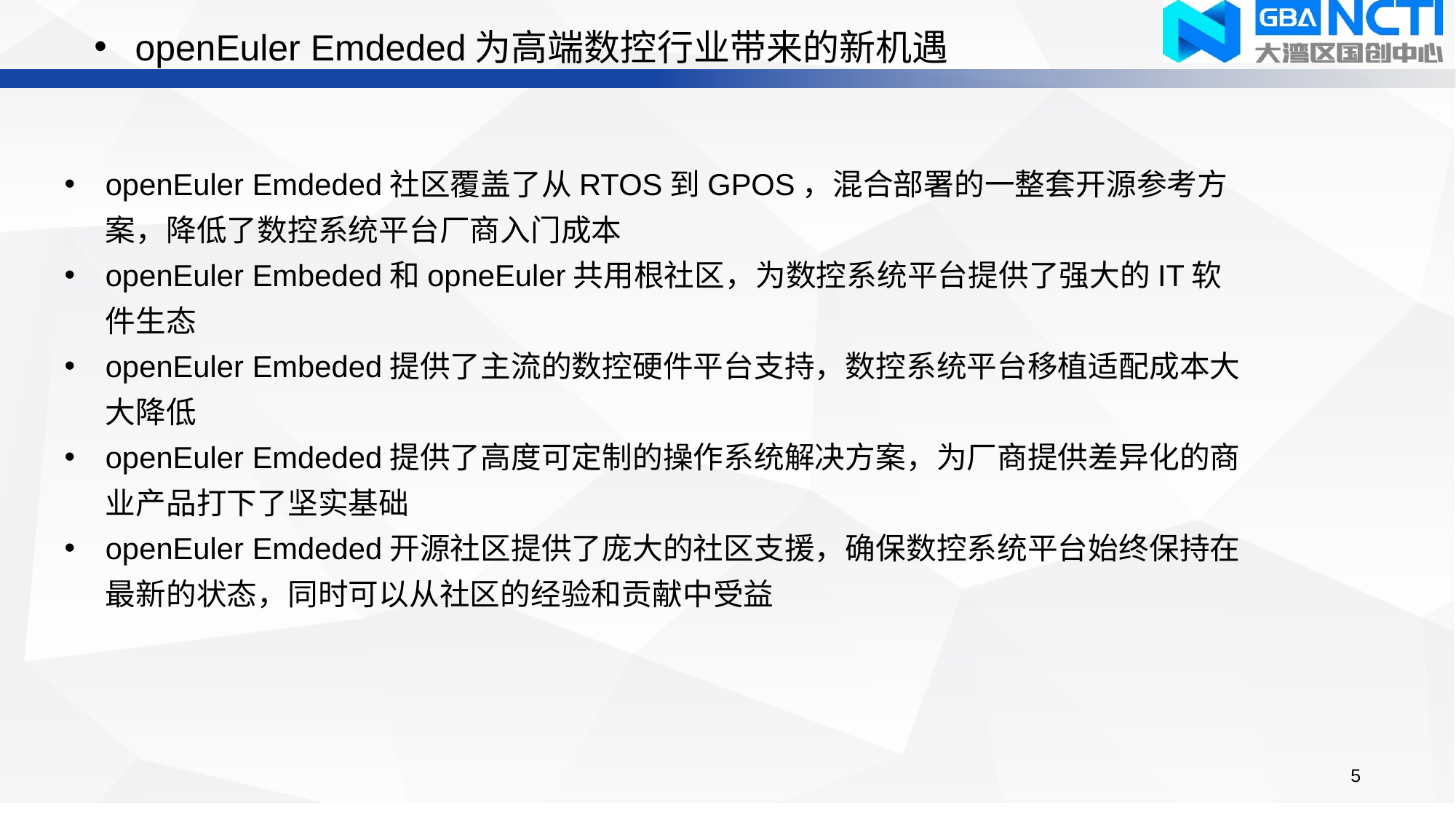

openEuler Emdeded为高端数控行业带来的新机遇
openEuler Emdeded社区覆盖了从RTOS到GPOS，混合部署的一整套开源参考方案，降低了数控系统平台厂商入门成本
openEuler Embeded和opneEuler共用根社区，为数控系统平台提供了强大的IT软件生态
openEuler Embeded提供了主流的数控硬件平台支持，数控系统平台移植适配成本大大降低
openEuler Emdeded提供了高度可定制的操作系统解决方案，为厂商提供差异化的商业产品打下了坚实基础
openEuler Emdeded开源社区提供了庞大的社区支援，确保数控系统平台始终保持在最新的状态，同时可以从社区的经验和贡献中受益